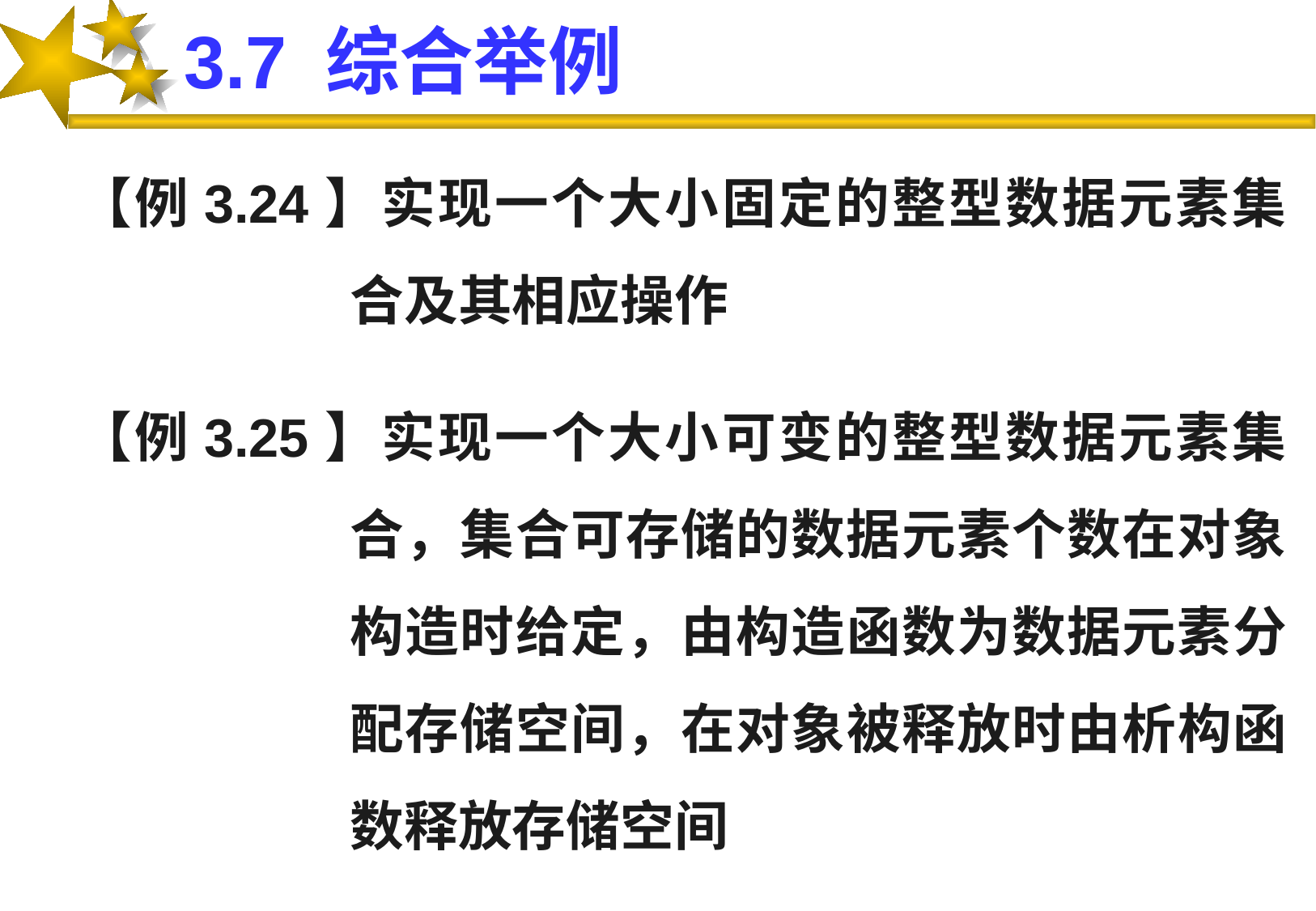

# 3.7 综合举例
【例3.24】实现一个大小固定的整型数据元素集合及其相应操作
【例3.25】实现一个大小可变的整型数据元素集合，集合可存储的数据元素个数在对象构造时给定，由构造函数为数据元素分配存储空间，在对象被释放时由析构函数释放存储空间